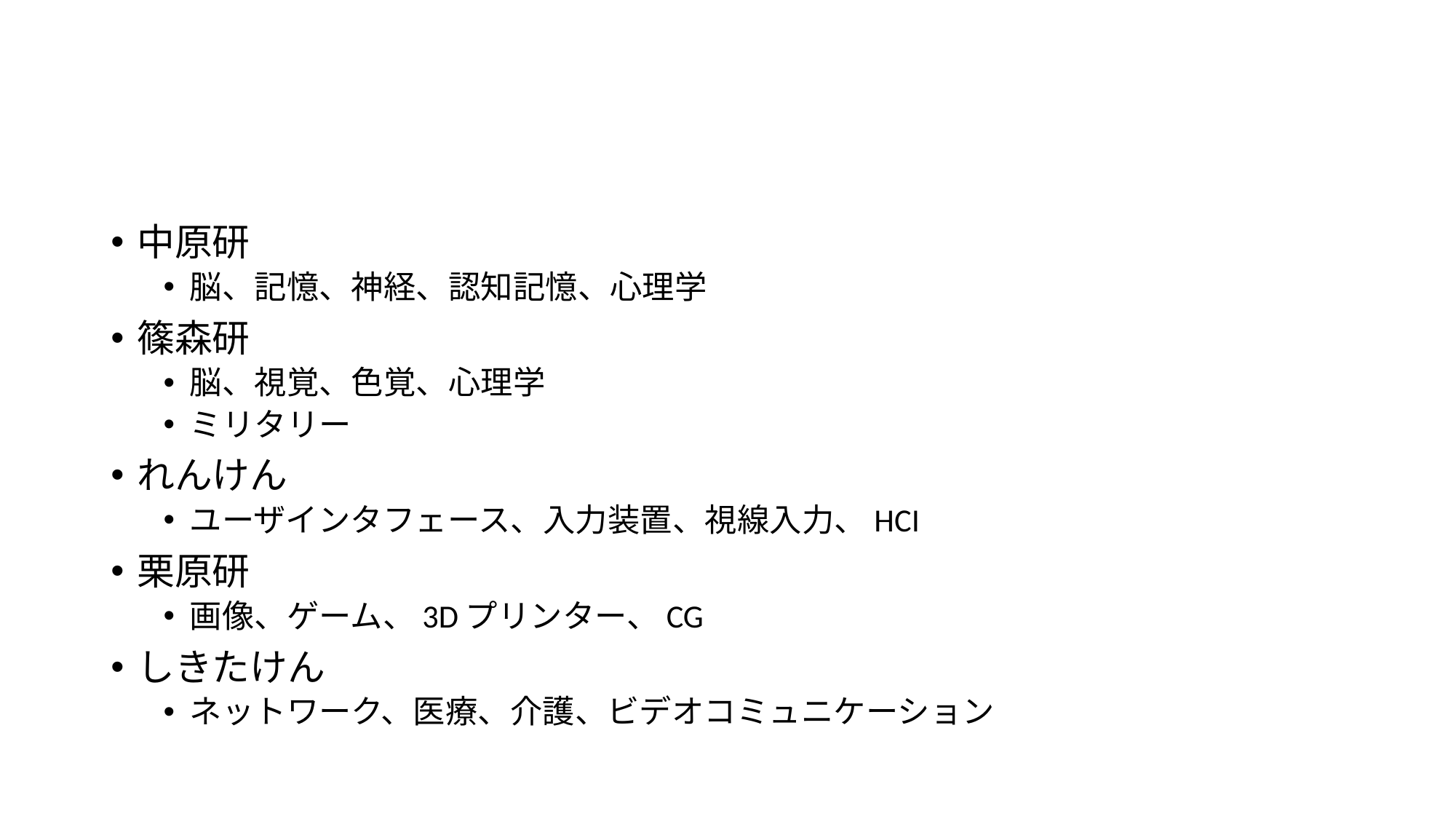

#
中原研
脳、記憶、神経、認知記憶、心理学
篠森研
脳、視覚、色覚、心理学
ミリタリー
れんけん
ユーザインタフェース、入力装置、視線入力、HCI
栗原研
画像、ゲーム、3Dプリンター、CG
しきたけん
ネットワーク、医療、介護、ビデオコミュニケーション